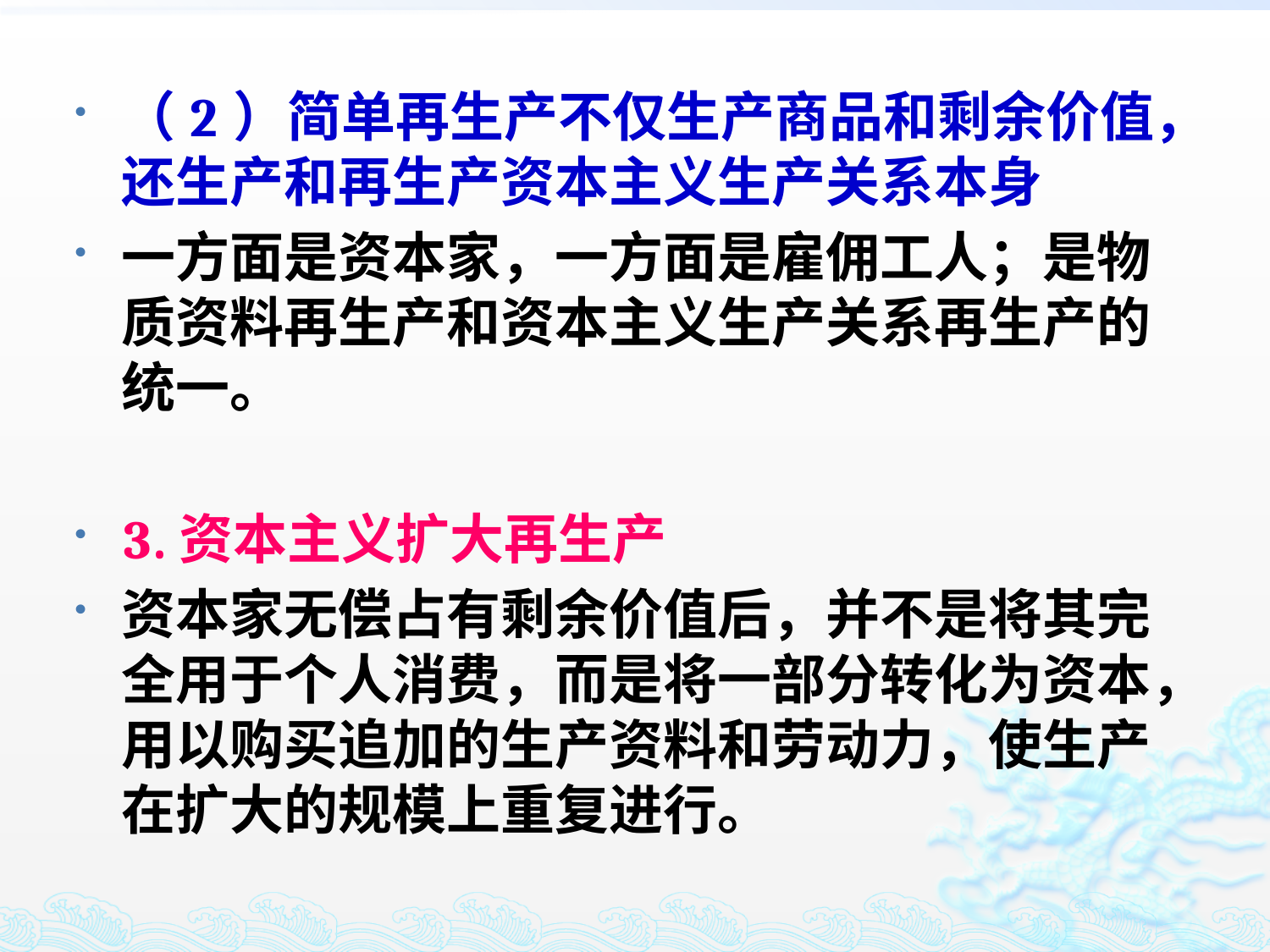

（2）简单再生产不仅生产商品和剩余价值，还生产和再生产资本主义生产关系本身
一方面是资本家，一方面是雇佣工人；是物质资料再生产和资本主义生产关系再生产的统一。

3.资本主义扩大再生产
资本家无偿占有剩余价值后，并不是将其完全用于个人消费，而是将一部分转化为资本，用以购买追加的生产资料和劳动力，使生产在扩大的规模上重复进行。